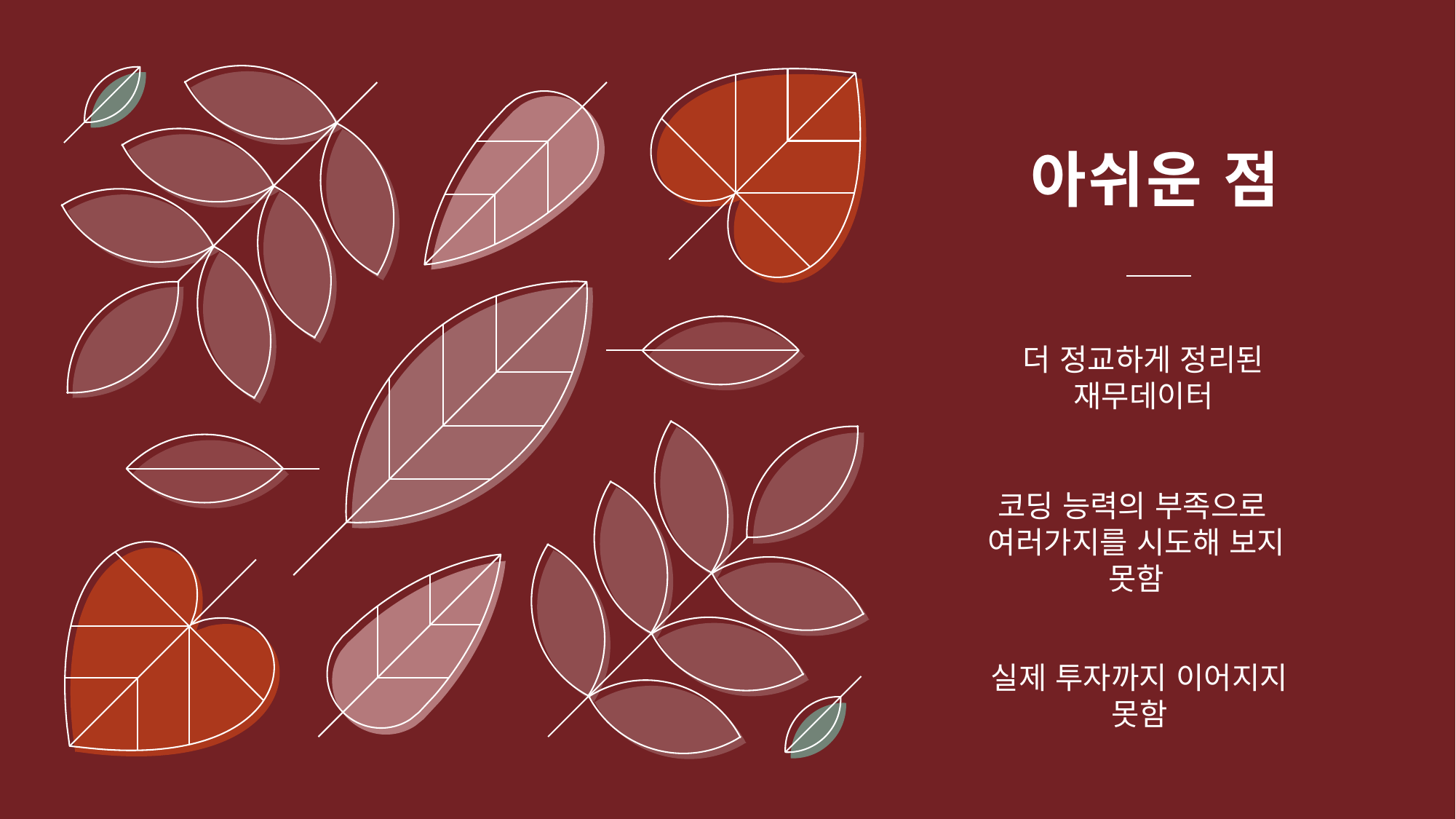

# 아쉬운 점

​
더 정교하게 정리된 재무데이터

코딩 능력의 부족으로
여러가지를 시도해 보지 못함

실제 투자까지 이어지지 못함